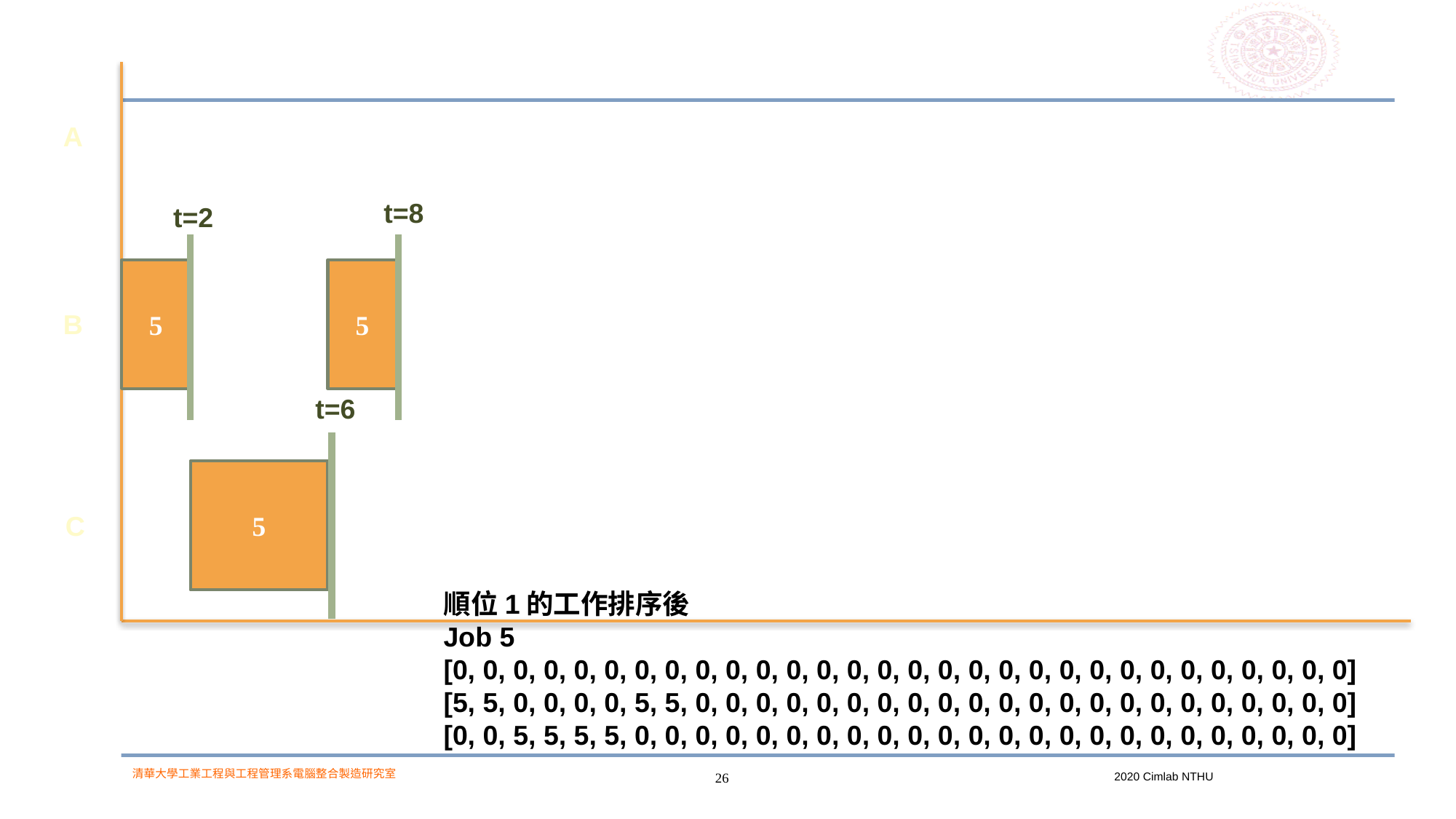

A
t=8
t=2
5
5
B
t=6
5
C
順位1的工作排序後
Job 5
[0, 0, 0, 0, 0, 0, 0, 0, 0, 0, 0, 0, 0, 0, 0, 0, 0, 0, 0, 0, 0, 0, 0, 0, 0, 0, 0, 0, 0, 0]
[5, 5, 0, 0, 0, 0, 5, 5, 0, 0, 0, 0, 0, 0, 0, 0, 0, 0, 0, 0, 0, 0, 0, 0, 0, 0, 0, 0, 0, 0]
[0, 0, 5, 5, 5, 5, 0, 0, 0, 0, 0, 0, 0, 0, 0, 0, 0, 0, 0, 0, 0, 0, 0, 0, 0, 0, 0, 0, 0, 0]